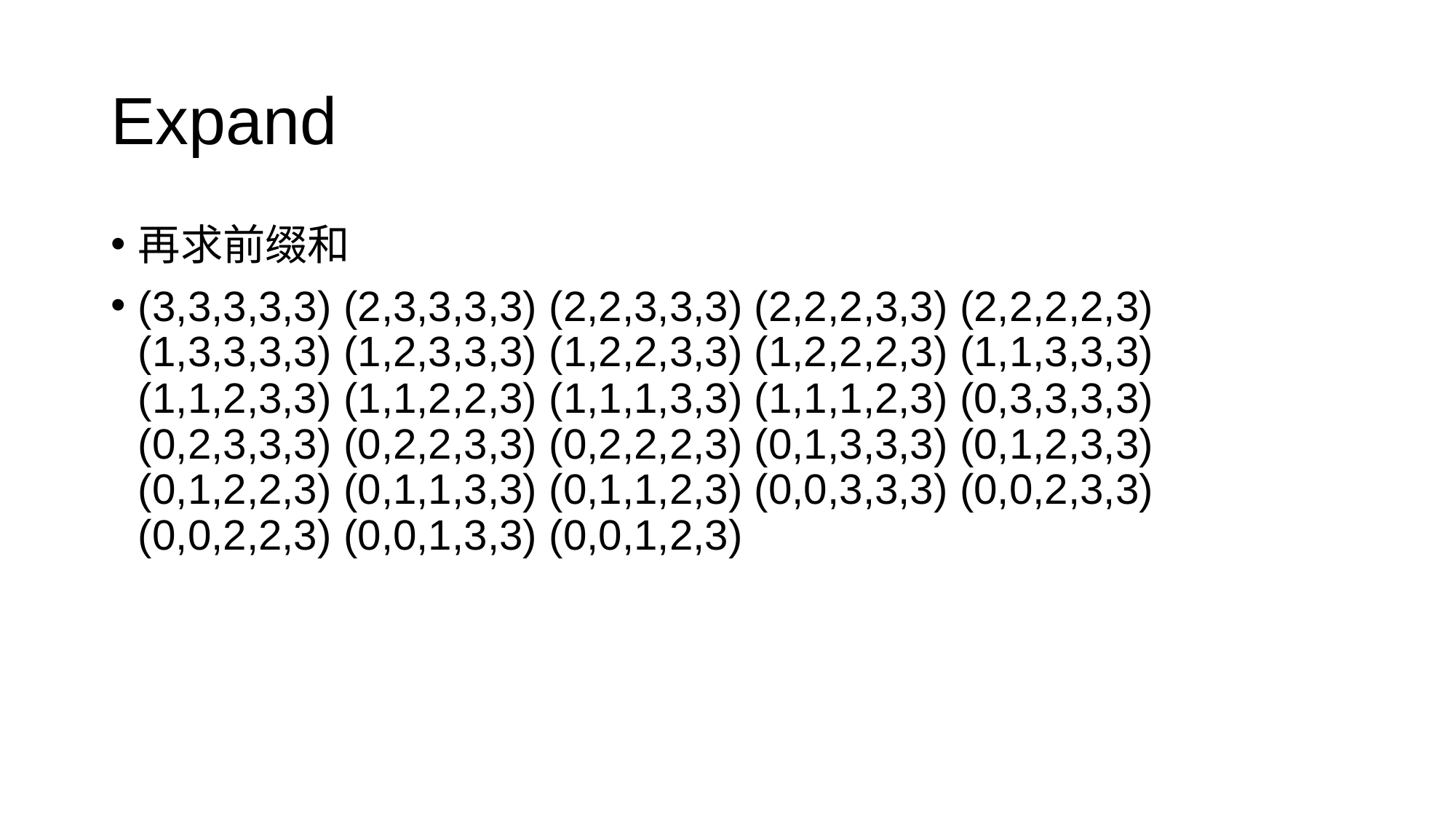

# Expand
再求前缀和
(3,3,3,3,3) (2,3,3,3,3) (2,2,3,3,3) (2,2,2,3,3) (2,2,2,2,3) (1,3,3,3,3) (1,2,3,3,3) (1,2,2,3,3) (1,2,2,2,3) (1,1,3,3,3) (1,1,2,3,3) (1,1,2,2,3) (1,1,1,3,3) (1,1,1,2,3) (0,3,3,3,3) (0,2,3,3,3) (0,2,2,3,3) (0,2,2,2,3) (0,1,3,3,3) (0,1,2,3,3) (0,1,2,2,3) (0,1,1,3,3) (0,1,1,2,3) (0,0,3,3,3) (0,0,2,3,3) (0,0,2,2,3) (0,0,1,3,3) (0,0,1,2,3)